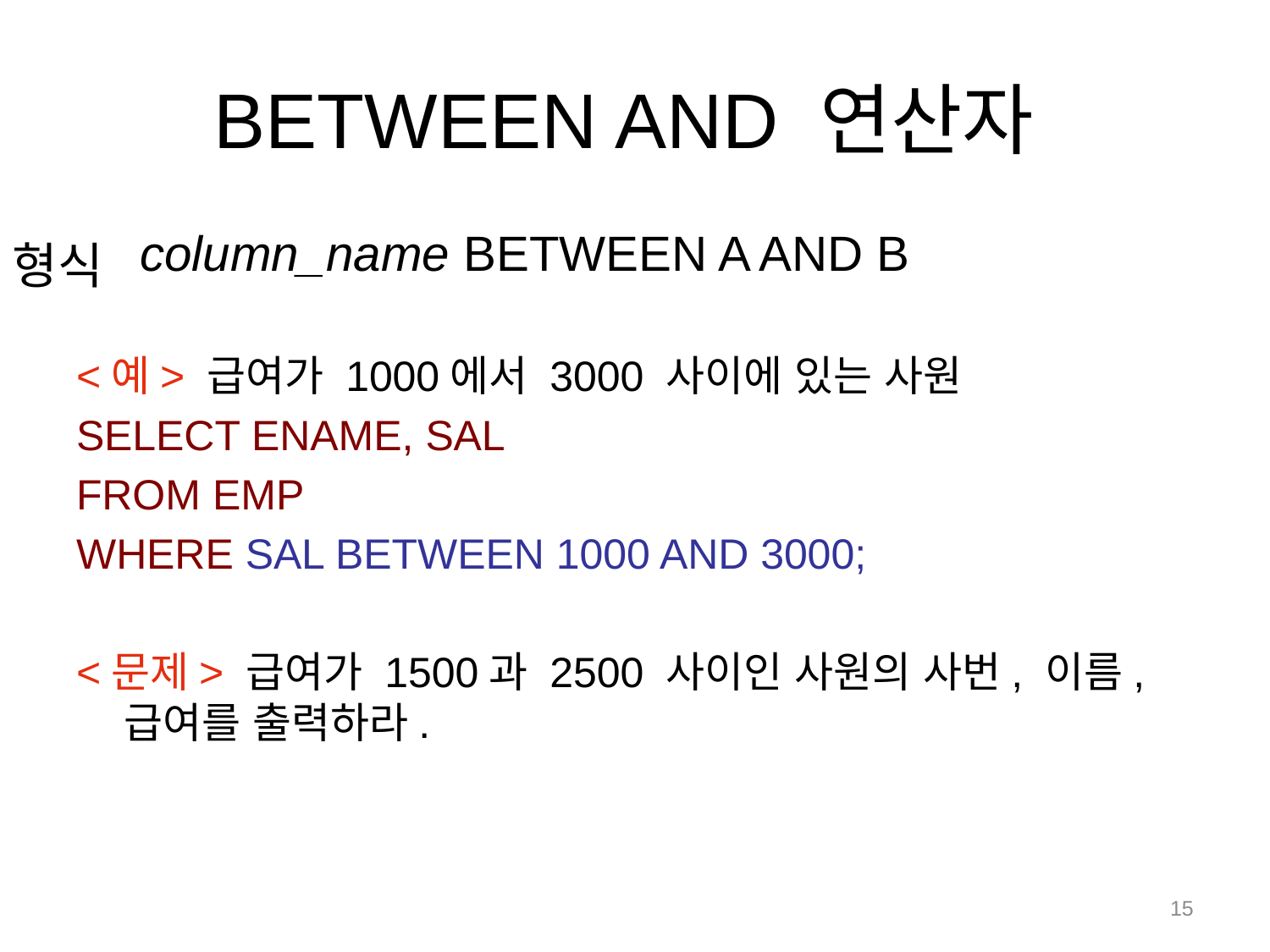

# BETWEEN AND 연산자
column_name BETWEEN A AND B

<예> 급여가 1000에서 3000 사이에 있는 사원
SELECT ENAME, SAL
FROM EMP
WHERE SAL BETWEEN 1000 AND 3000;

<문제> 급여가 1500과 2500 사이인 사원의 사번, 이름, 급여를 출력하라.

형식
15